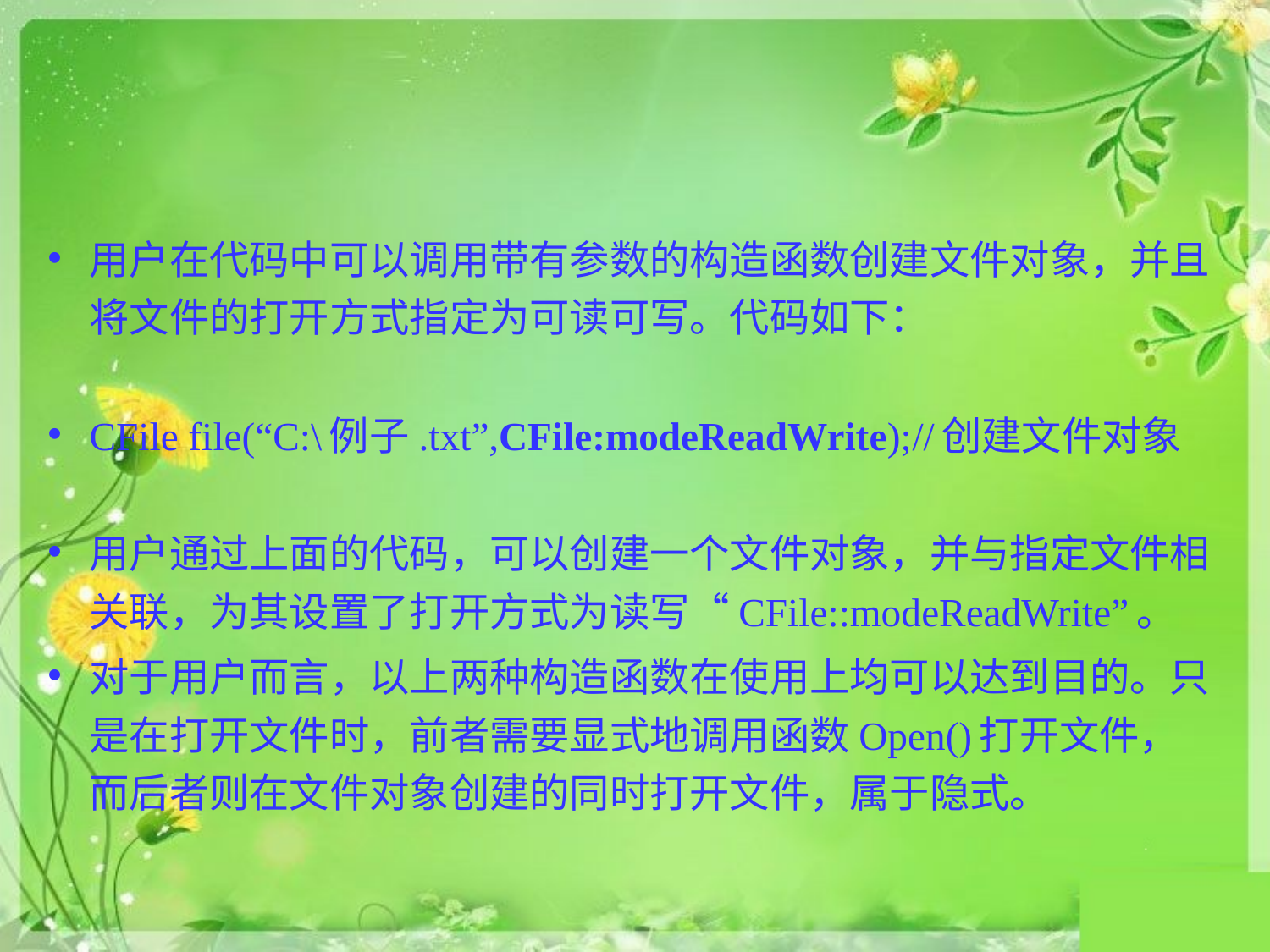

#
用户在代码中可以调用带有参数的构造函数创建文件对象，并且将文件的打开方式指定为可读可写。代码如下：

CFile file(“C:\例子.txt”,CFile:modeReadWrite);		//创建文件对象

用户通过上面的代码，可以创建一个文件对象，并与指定文件相关联，为其设置了打开方式为读写“CFile::modeReadWrite”。
对于用户而言，以上两种构造函数在使用上均可以达到目的。只是在打开文件时，前者需要显式地调用函数Open()打开文件，而后者则在文件对象创建的同时打开文件，属于隐式。